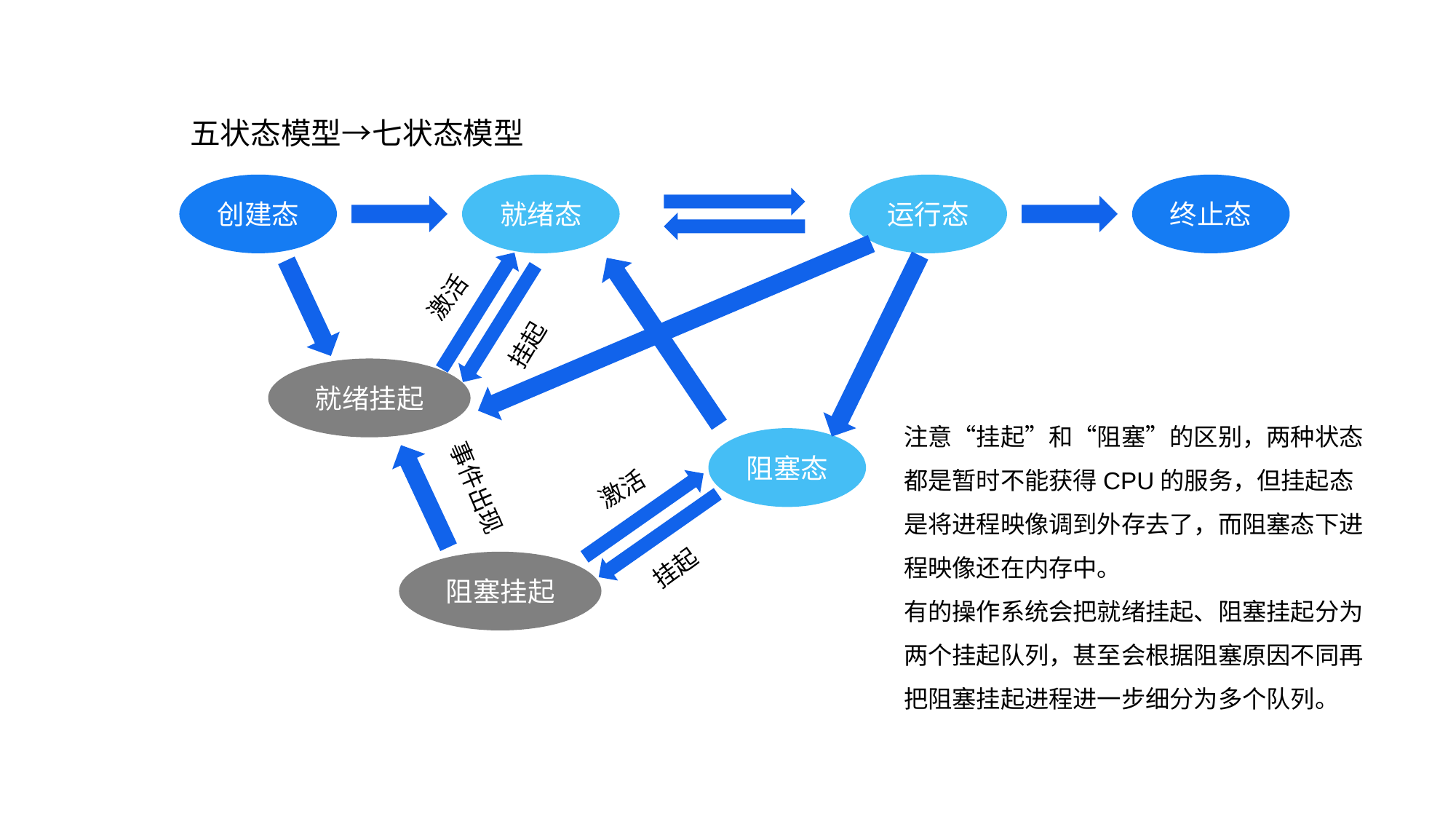

五状态模型→七状态模型

创建态
就绪态
运行态
终止态

激活

挂起

就绪挂起
注意“挂起”和“阻塞”的区别，两种状态都是暂时不能获得CPU的服务，但挂起态是将进程映像调到外存去了，而阻塞态下进程映像还在内存中。
有的操作系统会把就绪挂起、阻塞挂起分为两个挂起队列，甚至会根据阻塞原因不同再把阻塞挂起进程进一步细分为多个队列。
阻塞态

激活

挂起
事件出现
阻塞挂起